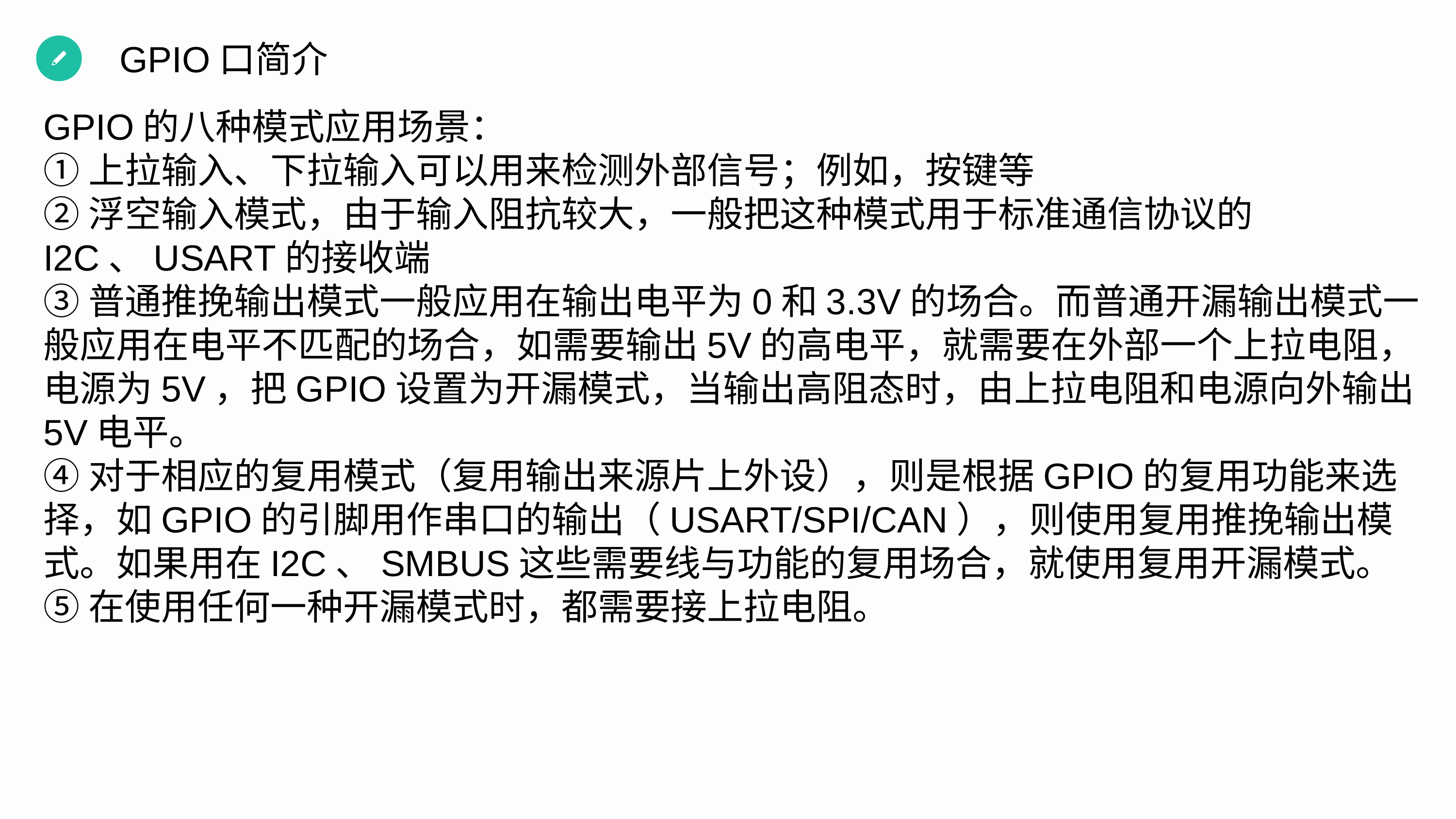

GPIO口简介

GPIO的八种模式应用场景：
①上拉输入、下拉输入可以用来检测外部信号；例如，按键等
②浮空输入模式，由于输入阻抗较大，一般把这种模式用于标准通信协议的I2C、USART的接收端
③普通推挽输出模式一般应用在输出电平为0和3.3V的场合。而普通开漏输出模式一般应用在电平不匹配的场合，如需要输出5V的高电平，就需要在外部一个上拉电阻，电源为5V，把GPIO设置为开漏模式，当输出高阻态时，由上拉电阻和电源向外输出5V电平。
④对于相应的复用模式（复用输出来源片上外设），则是根据GPIO的复用功能来选择，如GPIO的引脚用作串口的输出（USART/SPI/CAN），则使用复用推挽输出模式。如果用在I2C、SMBUS这些需要线与功能的复用场合，就使用复用开漏模式。
⑤在使用任何一种开漏模式时，都需要接上拉电阻。